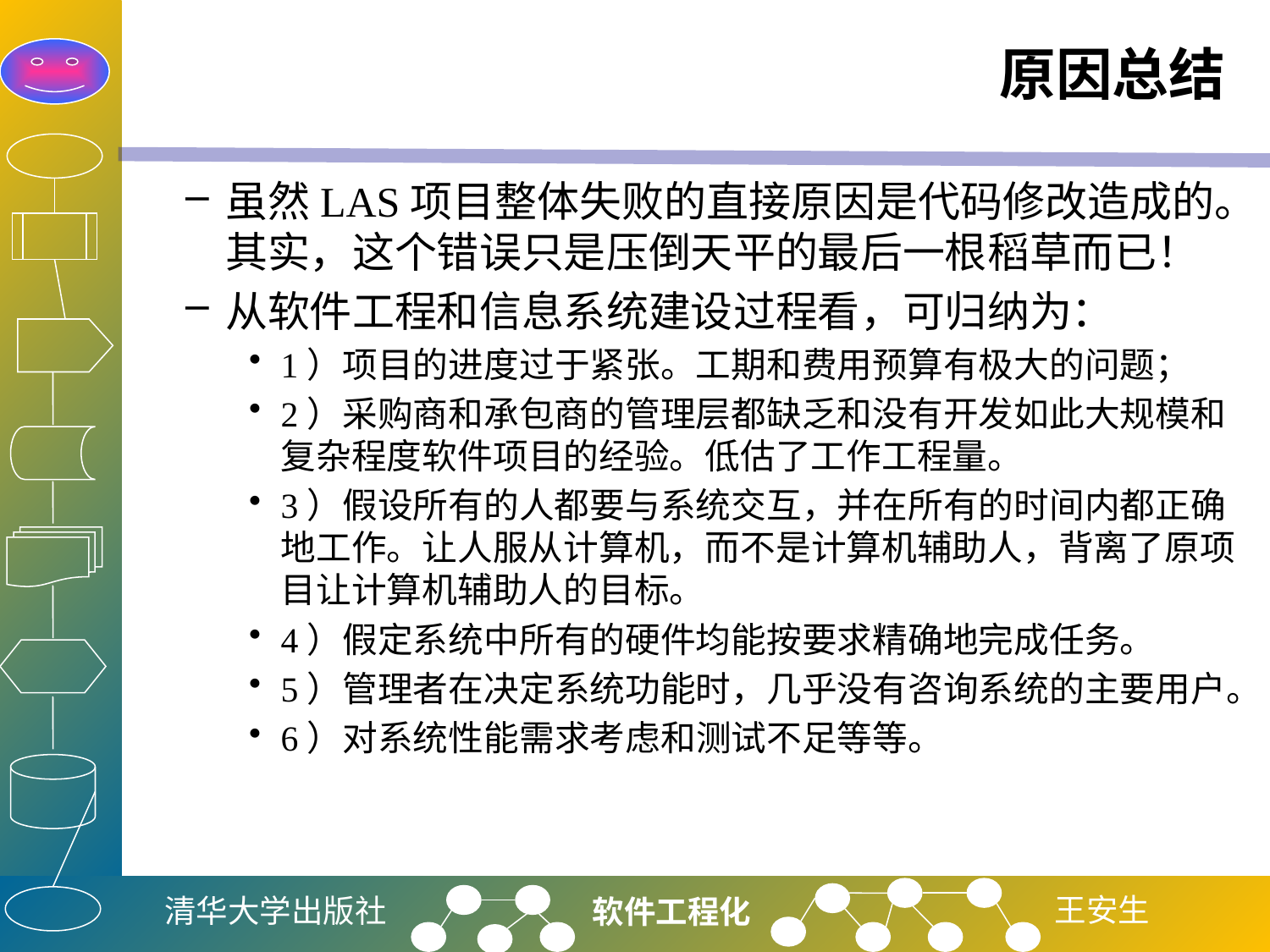

# 原因总结
虽然LAS项目整体失败的直接原因是代码修改造成的。其实，这个错误只是压倒天平的最后一根稻草而已！
从软件工程和信息系统建设过程看，可归纳为：
1）项目的进度过于紧张。工期和费用预算有极大的问题；
2）采购商和承包商的管理层都缺乏和没有开发如此大规模和复杂程度软件项目的经验。低估了工作工程量。
3）假设所有的人都要与系统交互，并在所有的时间内都正确地工作。让人服从计算机，而不是计算机辅助人，背离了原项目让计算机辅助人的目标。
4）假定系统中所有的硬件均能按要求精确地完成任务。
5）管理者在决定系统功能时，几乎没有咨询系统的主要用户。
6）对系统性能需求考虑和测试不足等等。